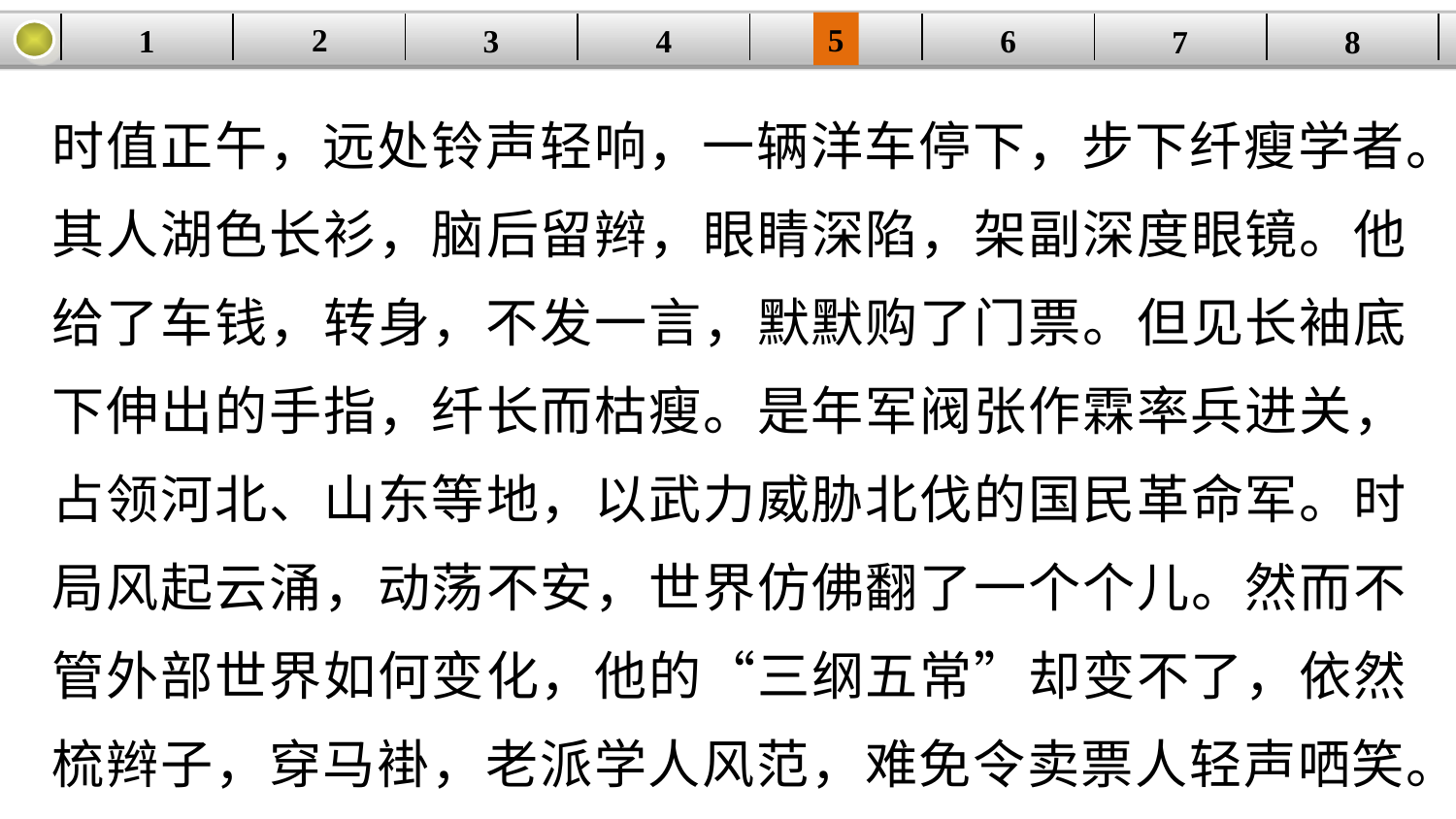

5
2
1
4
6
|  |  |  |  |  |  |  |  |
| --- | --- | --- | --- | --- | --- | --- | --- |
3
8
7

时值正午，远处铃声轻响，一辆洋车停下，步下纤瘦学者。其人湖色长衫，脑后留辫，眼睛深陷，架副深度眼镜。他给了车钱，转身，不发一言，默默购了门票。但见长袖底下伸出的手指，纤长而枯瘦。是年军阀张作霖率兵进关，占领河北、山东等地，以武力威胁北伐的国民革命军。时局风起云涌，动荡不安，世界仿佛翻了一个个儿。然而不管外部世界如何变化，他的“三纲五常”却变不了，依然梳辫子，穿马褂，老派学人风范，难免令卖票人轻声哂笑。